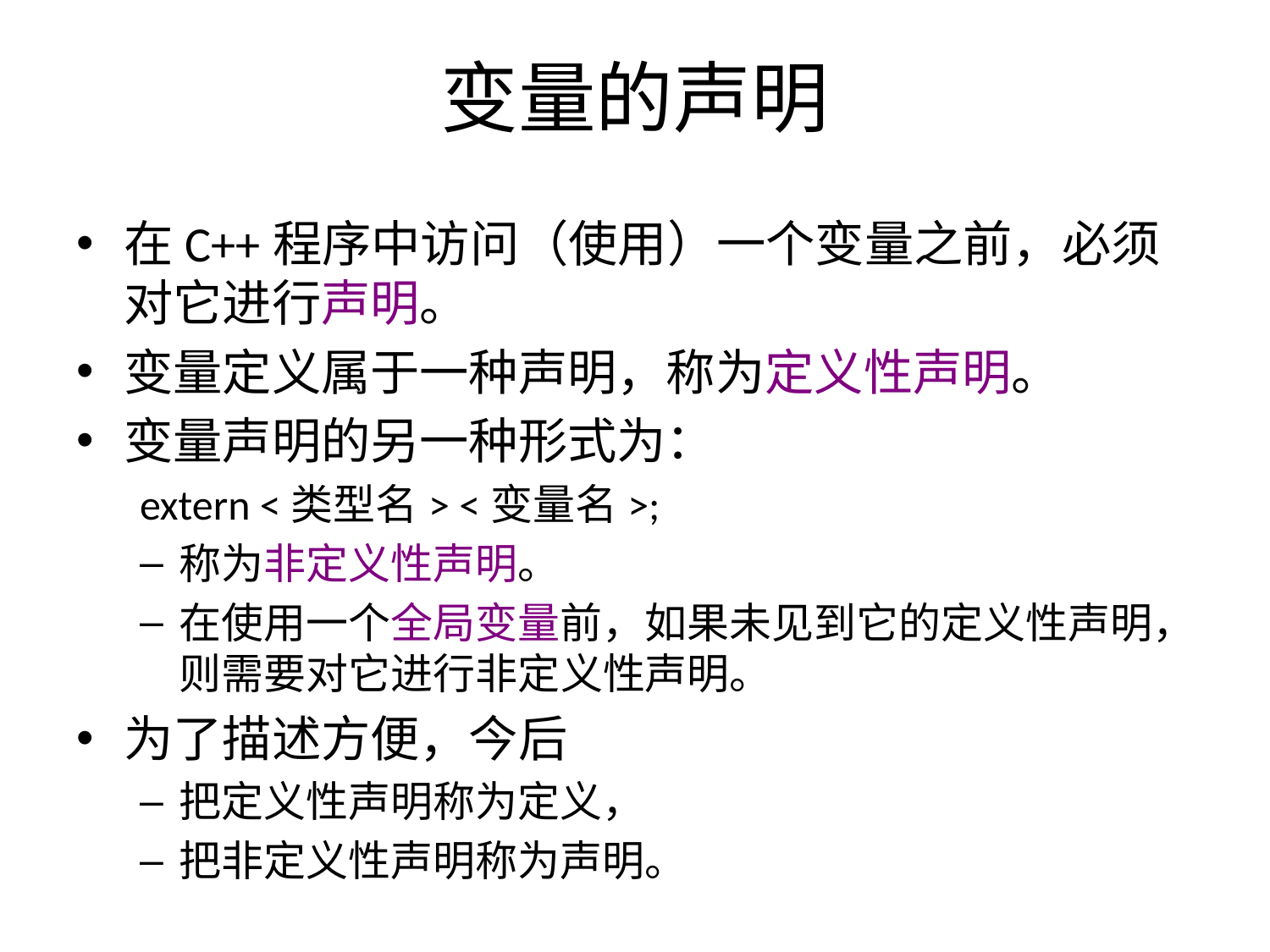

# 变量的声明
在C++程序中访问（使用）一个变量之前，必须对它进行声明。
变量定义属于一种声明，称为定义性声明。
变量声明的另一种形式为：
extern <类型名> <变量名>;
称为非定义性声明。
在使用一个全局变量前，如果未见到它的定义性声明，则需要对它进行非定义性声明。
为了描述方便，今后
把定义性声明称为定义，
把非定义性声明称为声明。